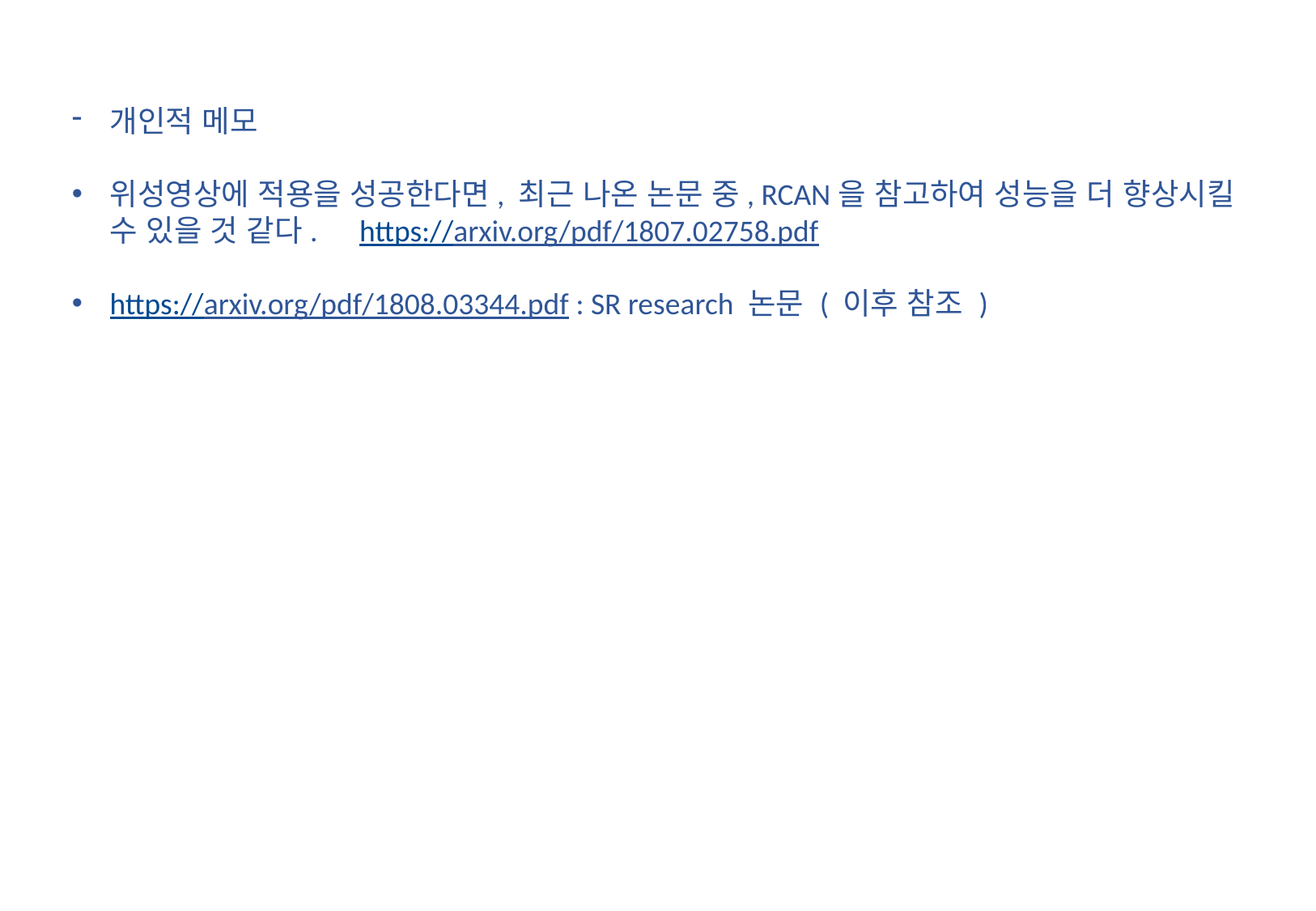

개인적 메모

위성영상에 적용을 성공한다면, 최근 나온 논문 중, RCAN을 참고하여 성능을 더 향상시킬 수 있을 것 같다.	 https://arxiv.org/pdf/1807.02758.pdf

https://arxiv.org/pdf/1808.03344.pdf : SR research 논문 ( 이후 참조 )